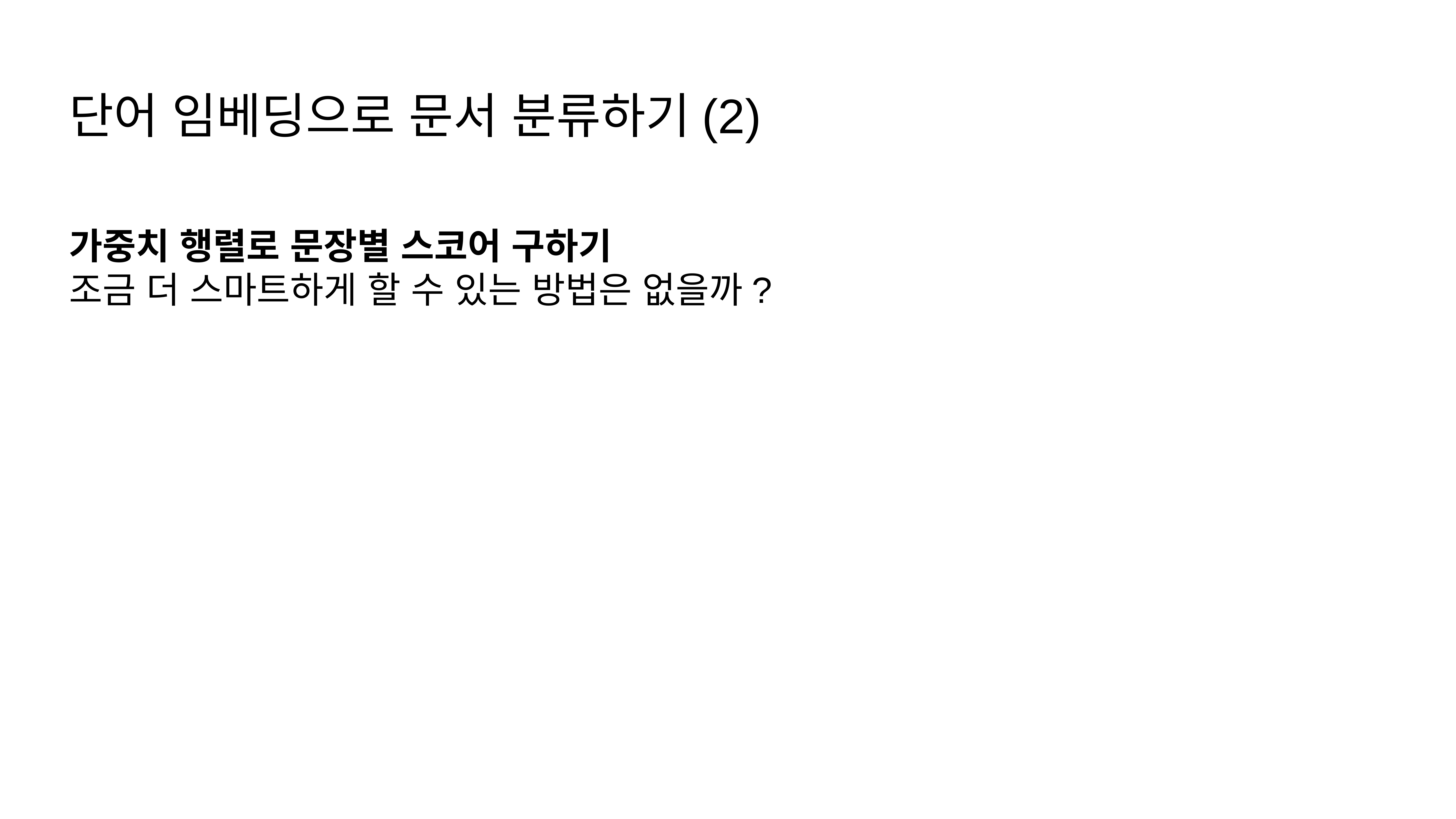

단어 임베딩으로 문서 분류하기(2)
가중치 행렬로 문장별 스코어 구하기
조금 더 스마트하게 할 수 있는 방법은 없을까?